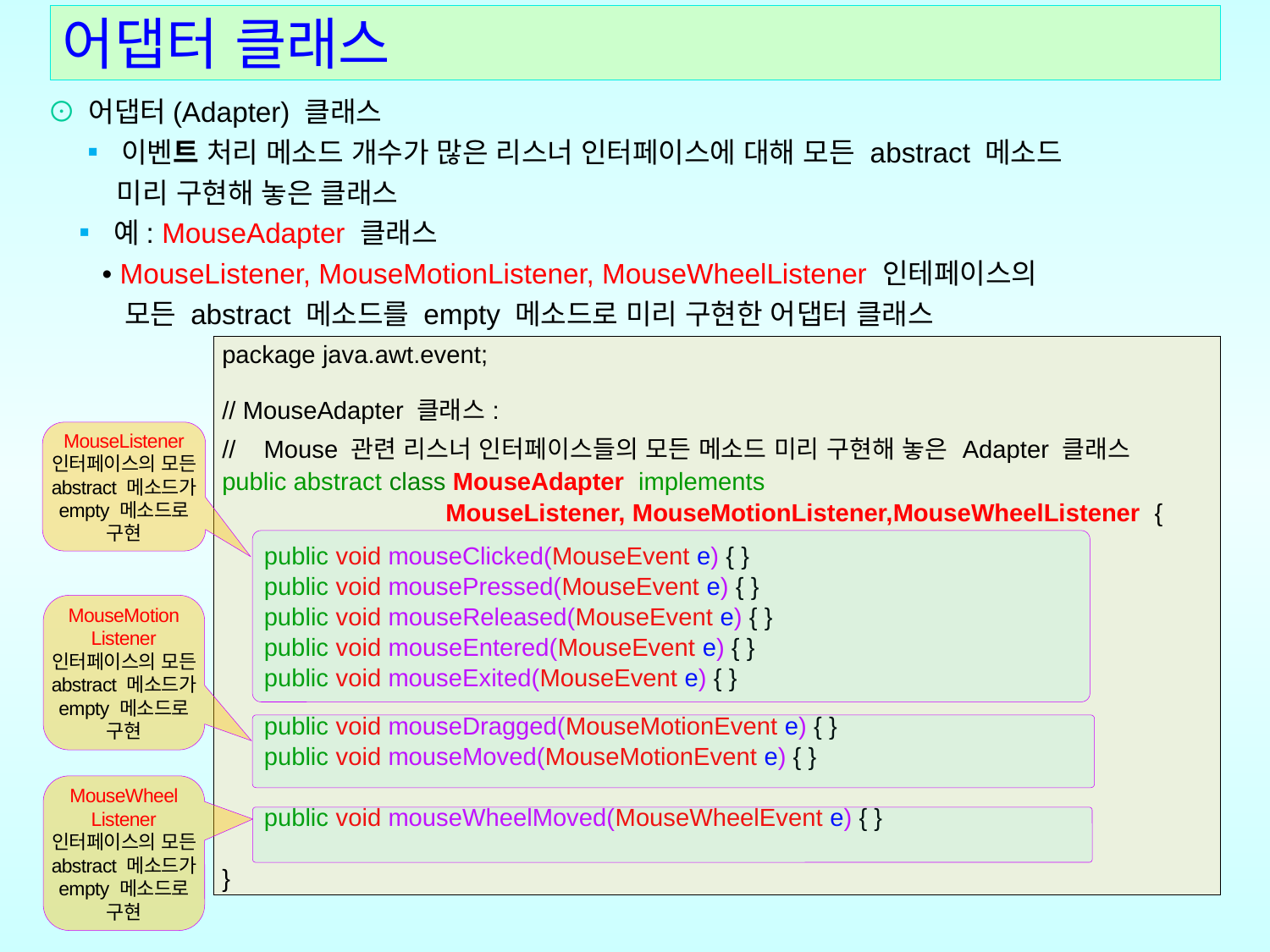

# 어댑터 클래스
⊙ 어댑터(Adapter) 클래스
    ▪ 이벤트 처리 메소드 개수가 많은 리스너 인터페이스에 대해 모든 abstract 메소드
        미리 구현해 놓은 클래스
   ▪ 예: MouseAdapter 클래스
       • MouseListener, MouseMotionListener, MouseWheelListener 인테페이스의
         모든 abstract 메소드를 empty 메소드로 미리 구현한 어댑터 클래스

| package java.awt.event; // MouseAdapter 클래스: // Mouse 관련 리스너 인터페이스들의 모든 메소드 미리 구현해 놓은 Adapter 클래스 public abstract class MouseAdapter implements MouseListener, MouseMotionListener,MouseWheelListener { public void mouseClicked(MouseEvent e) { } public void mousePressed(MouseEvent e) { } public void mouseReleased(MouseEvent e) { } public void mouseEntered(MouseEvent e) { } public void mouseExited(MouseEvent e) { } public void mouseDragged(MouseMotionEvent e) { } public void mouseMoved(MouseMotionEvent e) { } public void mouseWheelMoved(MouseWheelEvent e) { } } |
| --- |
MouseListener 인터페이스의 모든 abstract 메소드가 empty 메소드로 구현

MouseMotion
Listener 인터페이스의 모든 abstract 메소드가 empty 메소드로 구현

MouseWheel
Listener 인터페이스의 모든 abstract 메소드가 empty 메소드로 구현